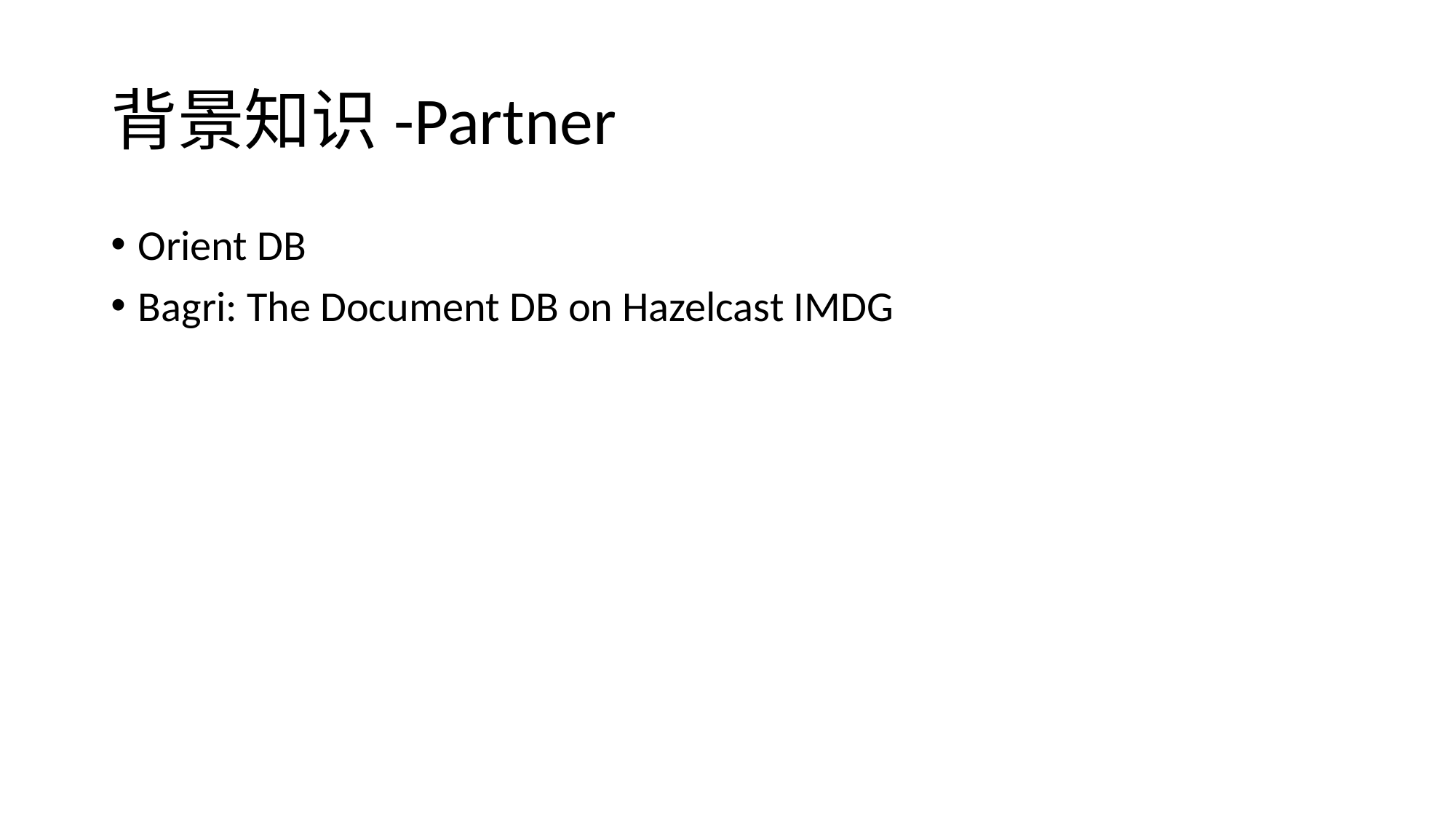

# 背景知识-Partner
Orient DB
Bagri: The Document DB on Hazelcast IMDG